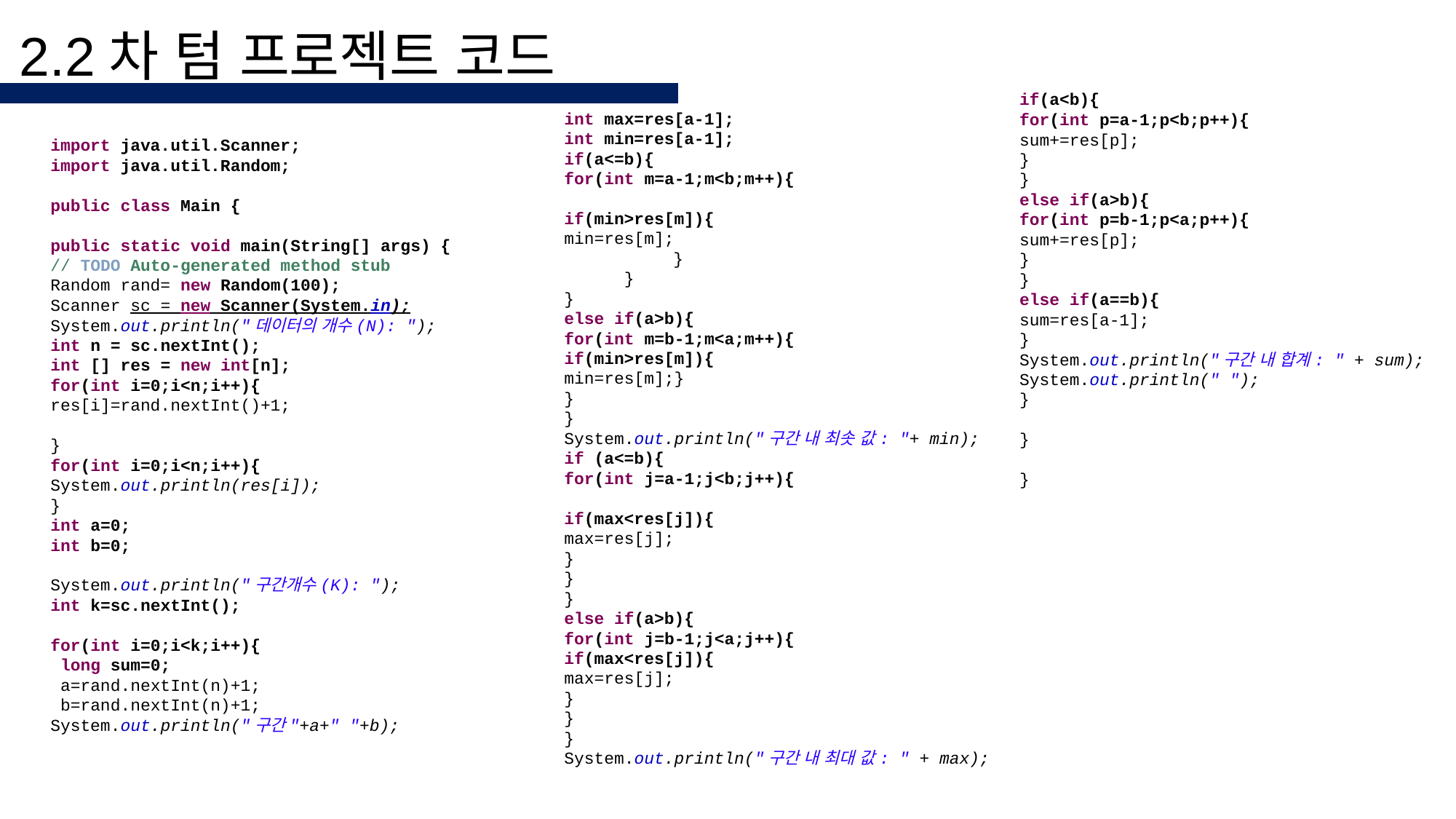

2.2차 텀 프로젝트 코드

if(a<b){
for(int p=a-1;p<b;p++){
sum+=res[p];
}
}
else if(a>b){
for(int p=b-1;p<a;p++){
sum+=res[p];
}
}
else if(a==b){
sum=res[a-1];
}
System.out.println("구간 내 합계: " + sum);
System.out.println(" ");
}

}

}

int max=res[a-1];
int min=res[a-1];
if(a<=b){
for(int m=a-1;m<b;m++){

if(min>res[m]){
min=res[m];
	}
      }
}
else if(a>b){
for(int m=b-1;m<a;m++){
if(min>res[m]){
min=res[m];}
}
}
System.out.println("구간 내 최솟 값: "+ min);
if (a<=b){
for(int j=a-1;j<b;j++){

if(max<res[j]){
max=res[j];
}
}
}
else if(a>b){
for(int j=b-1;j<a;j++){
if(max<res[j]){
max=res[j];
}
}
}
System.out.println("구간 내 최대 값: " + max);

import java.util.Scanner;
import java.util.Random;

public class Main {

public static void main(String[] args) {
// TODO Auto-generated method stub
Random rand= new Random(100);
Scanner sc = new Scanner(System.in);
System.out.println("데이터의 개수(N): ");
int n = sc.nextInt();
int [] res = new int[n];
for(int i=0;i<n;i++){
res[i]=rand.nextInt()+1;

}
for(int i=0;i<n;i++){
System.out.println(res[i]);
}
int a=0;
int b=0;

System.out.println("구간개수(K): ");
int k=sc.nextInt();

for(int i=0;i<k;i++){
 long sum=0;
 a=rand.nextInt(n)+1;
 b=rand.nextInt(n)+1;
System.out.println("구간"+a+" "+b);